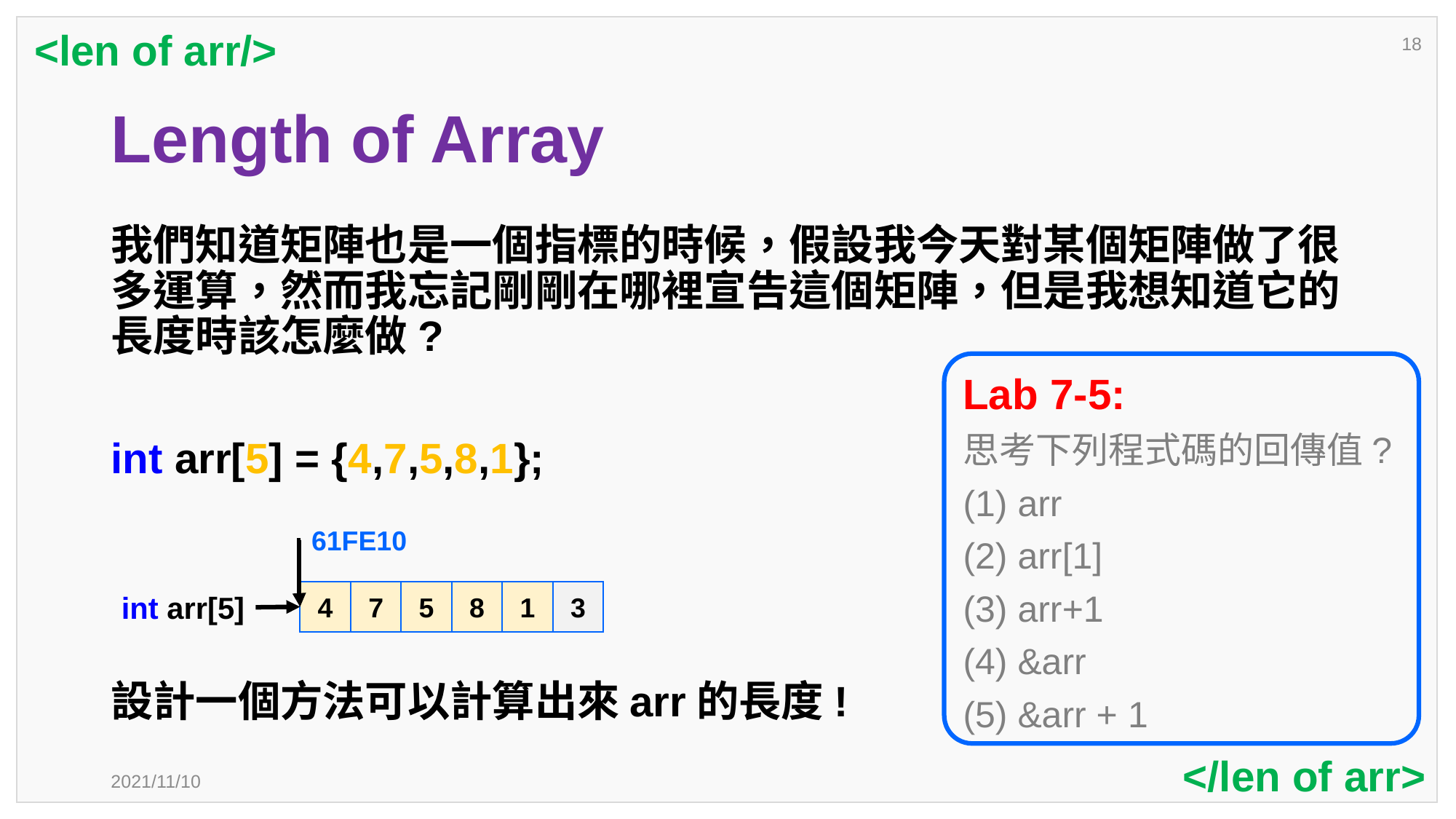

<len of arr/>
18
# Length of Array
我們知道矩陣也是一個指標的時候，假設我今天對某個矩陣做了很多運算，然而我忘記剛剛在哪裡宣告這個矩陣，但是我想知道它的長度時該怎麼做?

int arr[5] = {4,7,5,8,1};

設計一個方法可以計算出來arr的長度!
Lab 7-5:
思考下列程式碼的回傳值?
arr
arr[1]
arr+1
&arr
&arr + 1
61FE10
8
3
7
5
1
4
int arr[5]
</len of arr>
2021/11/10